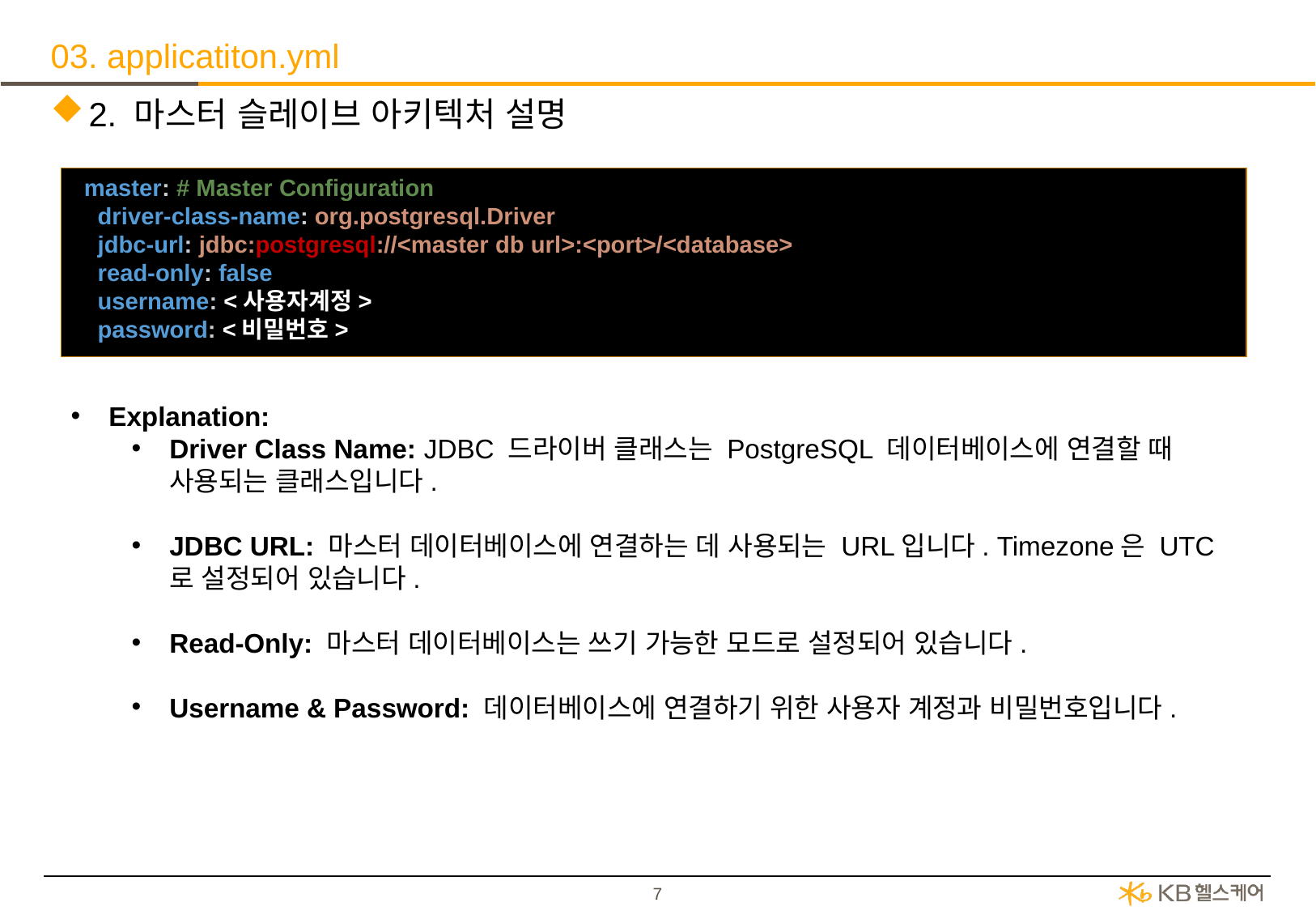

# 03. applicatiton.yml
2. 마스터 슬레이브 아키텍처 설명
  master: # Master Configuration
    driver-class-name: org.postgresql.Driver
    jdbc-url: jdbc:postgresql://<master db url>:<port>/<database>
    read-only: false
    username: <사용자계정>
    password: <비밀번호>

Explanation:
Driver Class Name: JDBC 드라이버 클래스는 PostgreSQL 데이터베이스에 연결할 때 사용되는 클래스입니다.

JDBC URL: 마스터 데이터베이스에 연결하는 데 사용되는 URL입니다. Timezone은 UTC로 설정되어 있습니다.

Read-Only: 마스터 데이터베이스는 쓰기 가능한 모드로 설정되어 있습니다.

Username & Password: 데이터베이스에 연결하기 위한 사용자 계정과 비밀번호입니다.